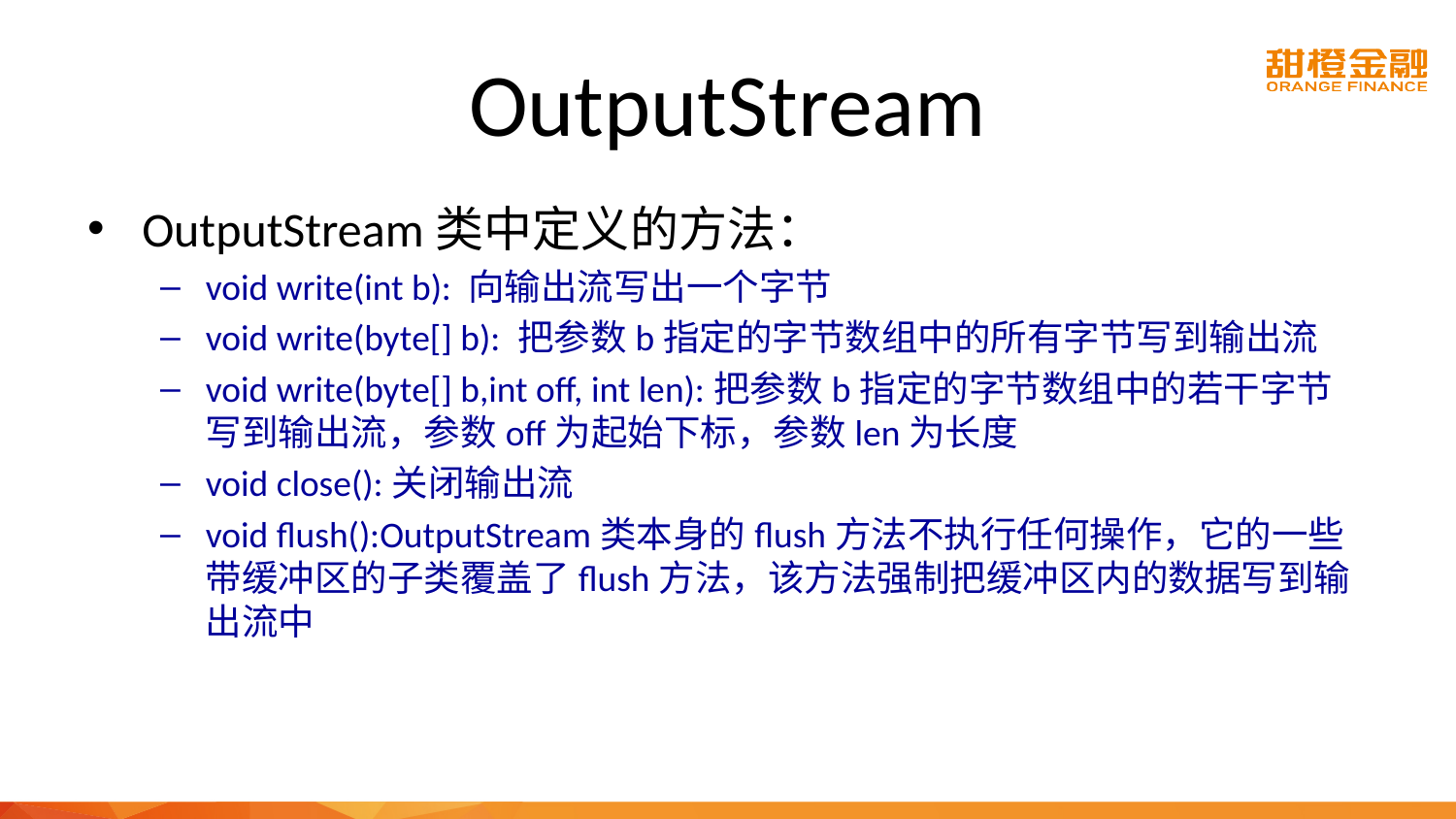

# OutputStream
OutputStream类中定义的方法：
void write(int b): 向输出流写出一个字节
void write(byte[] b): 把参数b指定的字节数组中的所有字节写到输出流
void write(byte[] b,int off, int len):把参数b指定的字节数组中的若干字节写到输出流，参数off为起始下标，参数len为长度
void close():关闭输出流
void flush():OutputStream类本身的flush方法不执行任何操作，它的一些带缓冲区的子类覆盖了flush方法，该方法强制把缓冲区内的数据写到输出流中